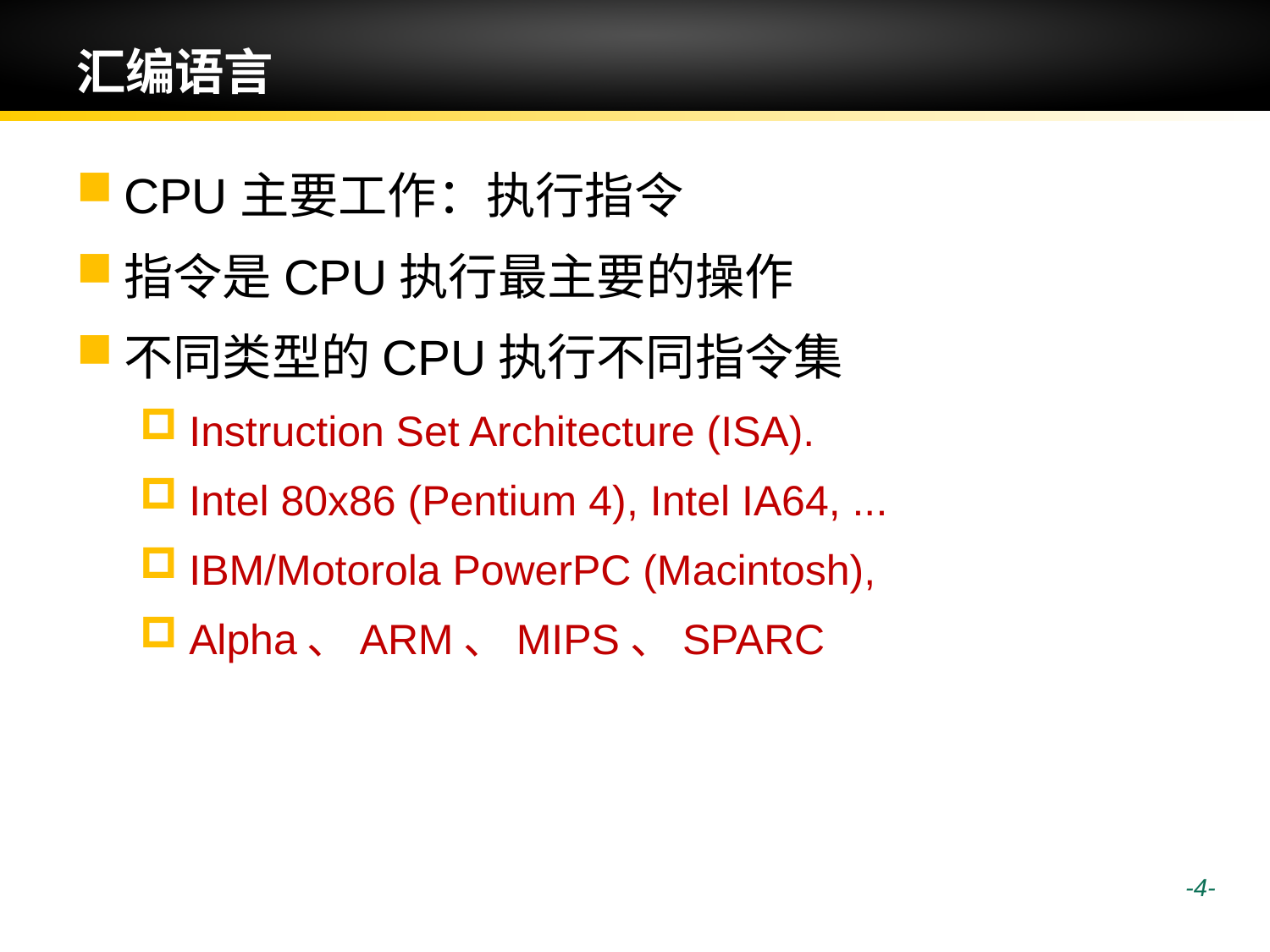

# 汇编语言
CPU主要工作：执行指令
指令是CPU执行最主要的操作
不同类型的CPU执行不同指令集
Instruction Set Architecture (ISA).
Intel 80x86 (Pentium 4), Intel IA64, ...
IBM/Motorola PowerPC (Macintosh),
Alpha、ARM、MIPS、SPARC
 -4-